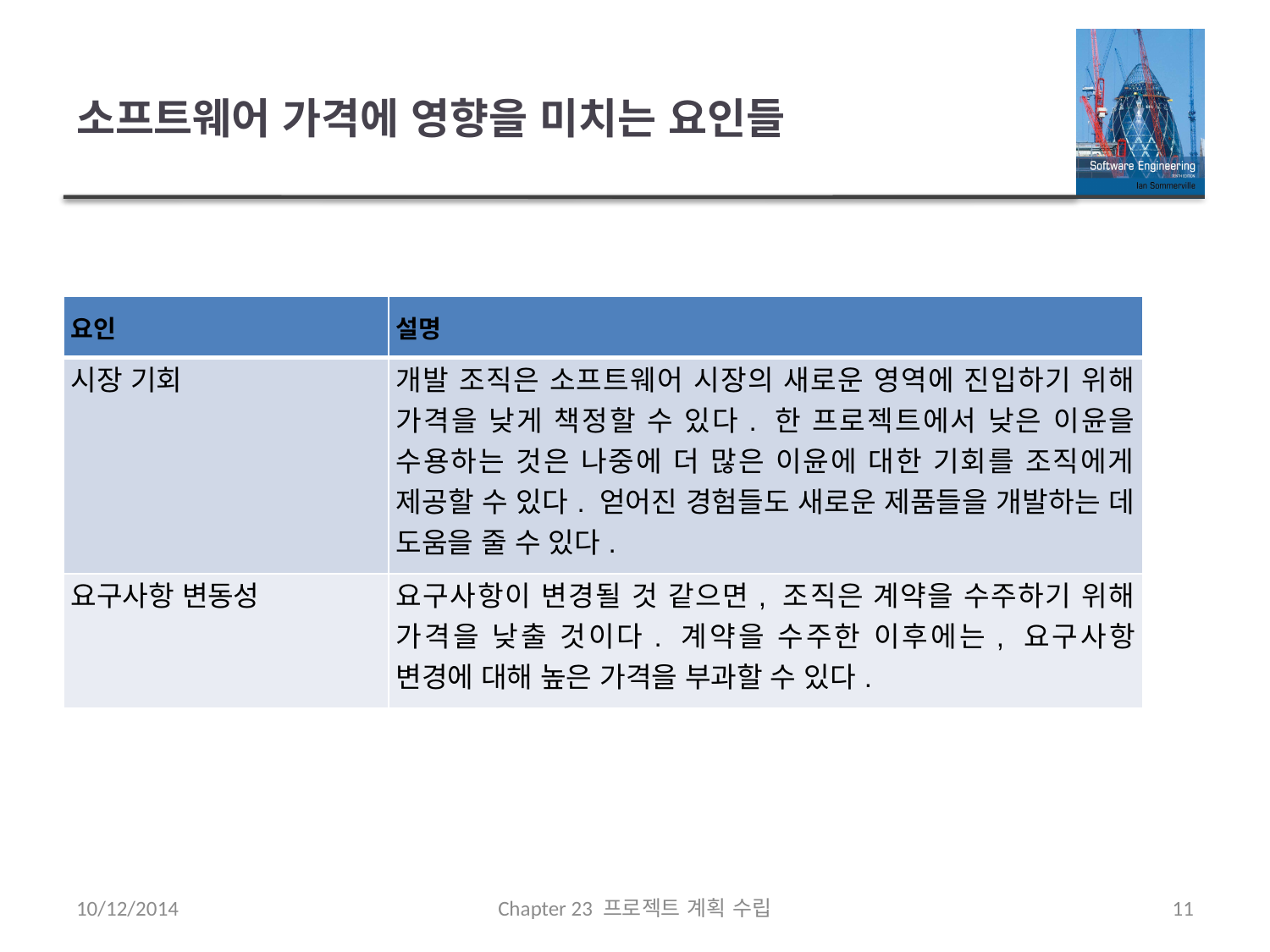

# 소프트웨어 가격에 영향을 미치는 요인들
| 요인 | 설명 |
| --- | --- |
| 시장 기회 | 개발 조직은 소프트웨어 시장의 새로운 영역에 진입하기 위해 가격을 낮게 책정할 수 있다. 한 프로젝트에서 낮은 이윤을 수용하는 것은 나중에 더 많은 이윤에 대한 기회를 조직에게 제공할 수 있다. 얻어진 경험들도 새로운 제품들을 개발하는 데 도움을 줄 수 있다. |
| 요구사항 변동성 | 요구사항이 변경될 것 같으면, 조직은 계약을 수주하기 위해 가격을 낮출 것이다. 계약을 수주한 이후에는, 요구사항 변경에 대해 높은 가격을 부과할 수 있다. |
10/12/2014
Chapter 23 프로젝트 계획 수립
11